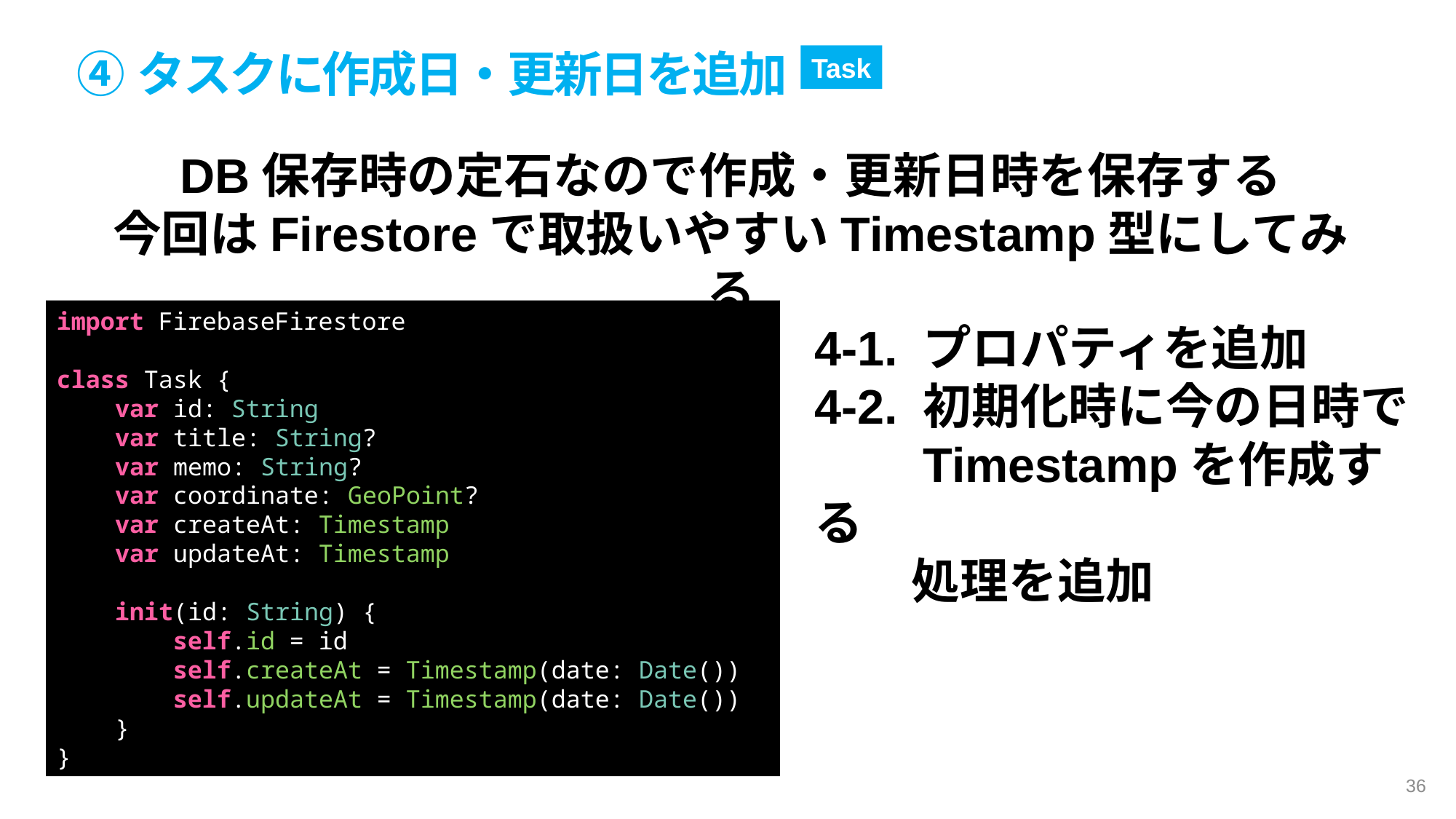

④タスクに作成日・更新日を追加
Task
DB保存時の定石なので作成・更新日時を保存する
今回はFirestoreで取扱いやすいTimestamp型にしてみる
import FirebaseFirestore

class Task {
    var id: String
    var title: String?
    var memo: String?
    var coordinate: GeoPoint?
    var createAt: Timestamp
    var updateAt: Timestamp

    init(id: String) {
        self.id = id
        self.createAt = Timestamp(date: Date())
        self.updateAt = Timestamp(date: Date())
    }
}
4-1. プロパティを追加
4-2. 初期化時に今の日時で
　　Timestampを作成する
　　処理を追加
36